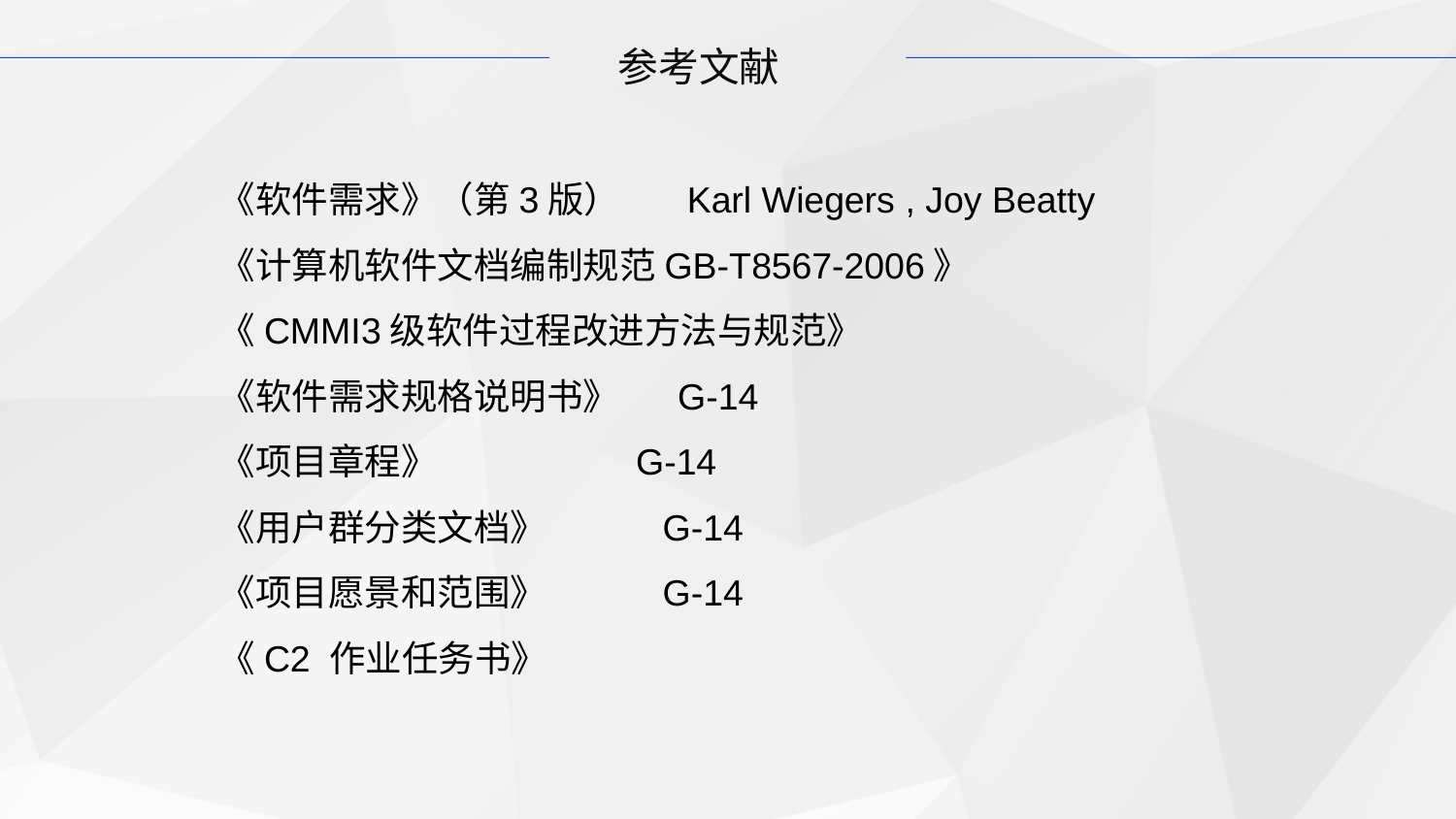

参考文献

《软件需求》（第3版）       Karl Wiegers , Joy Beatty
《计算机软件文档编制规范GB-T8567-2006》
《CMMI3级软件过程改进方法与规范》
《软件需求规格说明书》      G-14
《项目章程》                       G-14
《用户群分类文档》             G-14
《项目愿景和范围》             G-14
《C2 作业任务书》